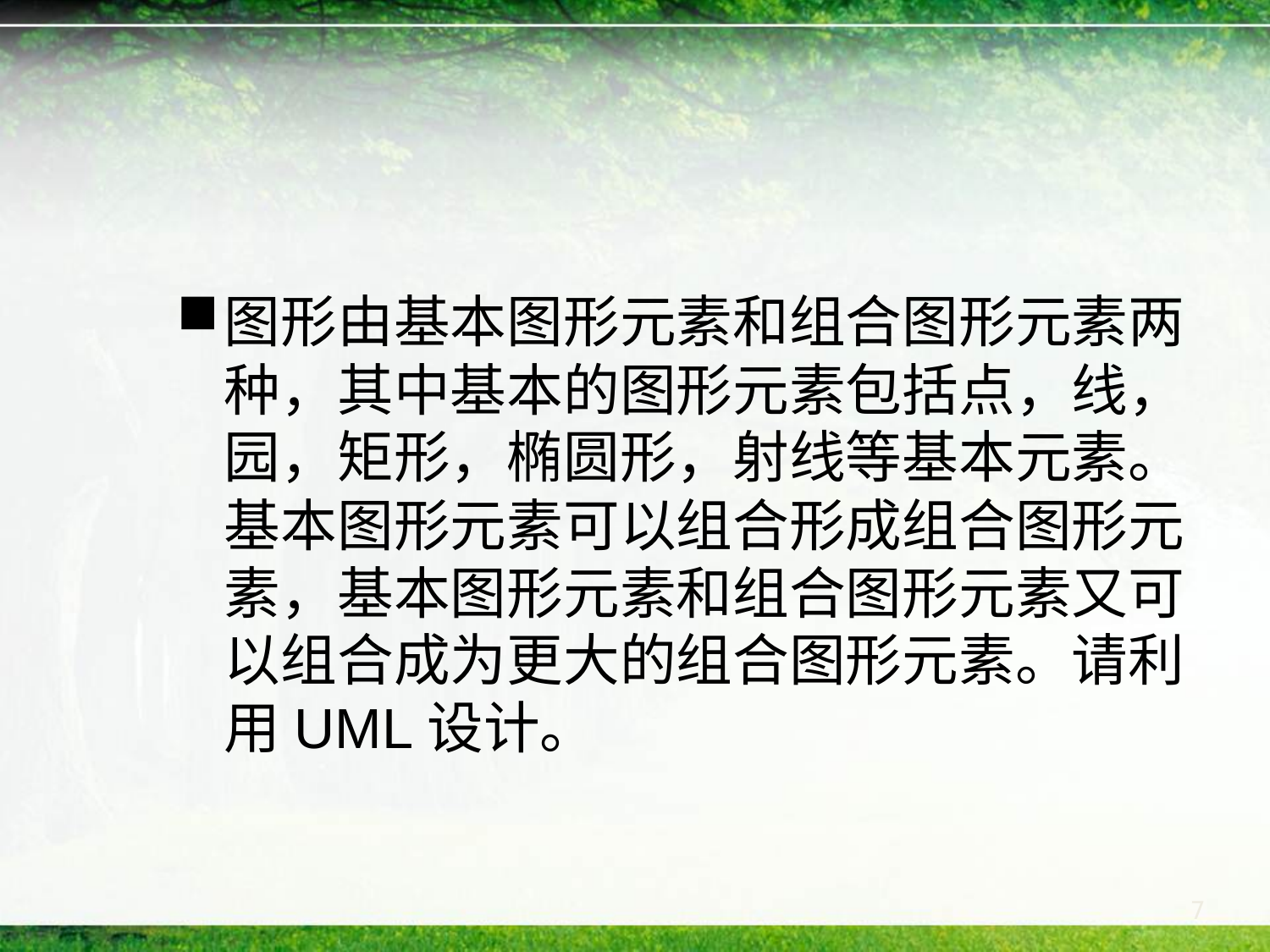

#
图形由基本图形元素和组合图形元素两种，其中基本的图形元素包括点，线，园，矩形，椭圆形，射线等基本元素。基本图形元素可以组合形成组合图形元素，基本图形元素和组合图形元素又可以组合成为更大的组合图形元素。请利用UML设计。
7